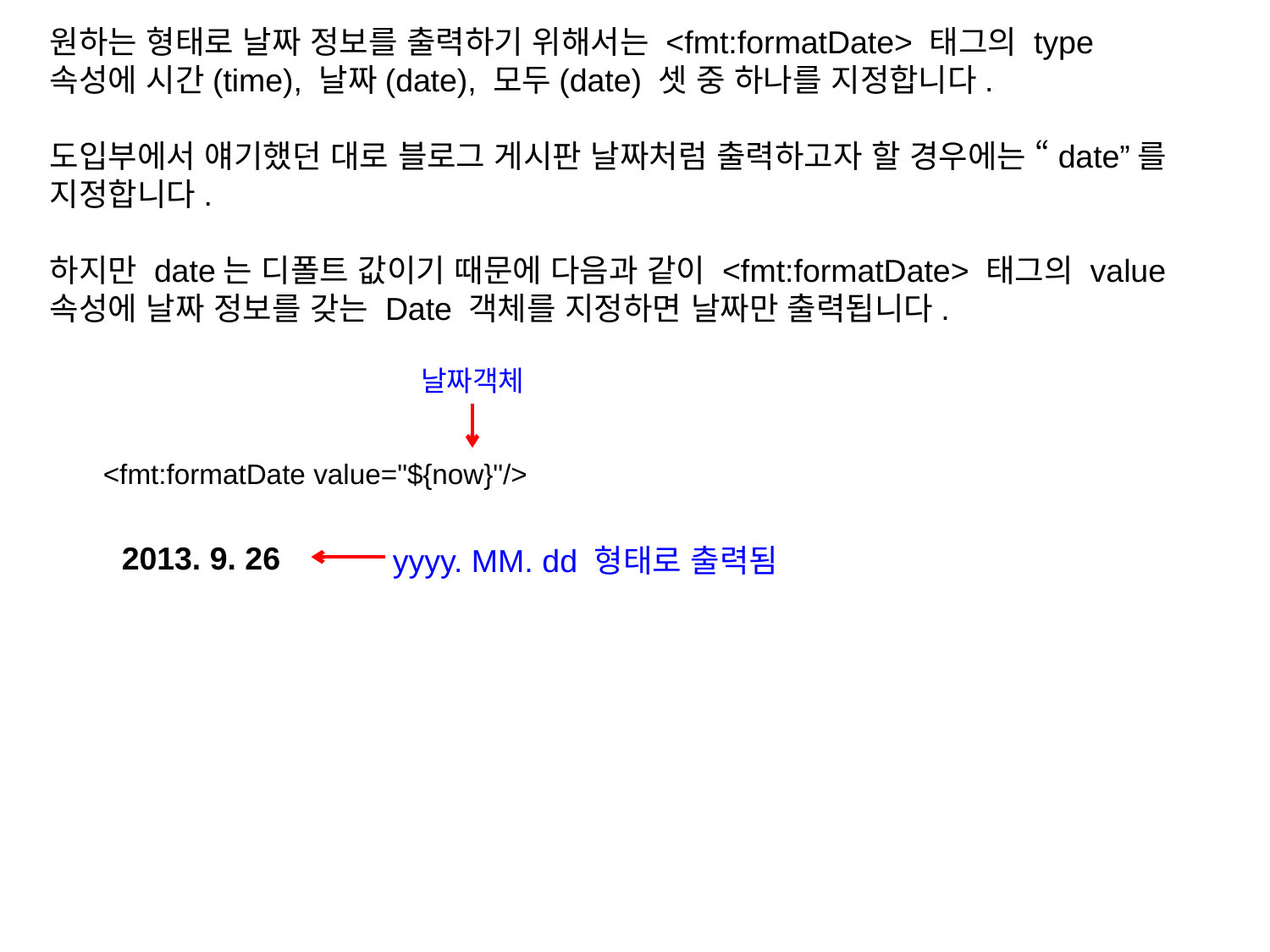

원하는 형태로 날짜 정보를 출력하기 위해서는 <fmt:formatDate> 태그의 type 속성에 시간(time), 날짜(date), 모두(date) 셋 중 하나를 지정합니다.

도입부에서 얘기했던 대로 블로그 게시판 날짜처럼 출력하고자 할 경우에는 “date”를 지정합니다.

하지만 date는 디폴트 값이기 때문에 다음과 같이 <fmt:formatDate> 태그의 value 속성에 날짜 정보를 갖는 Date 객체를 지정하면 날짜만 출력됩니다.
날짜객체
<fmt:formatDate value="${now}"/>
2013. 9. 26
yyyy. MM. dd 형태로 출력됨